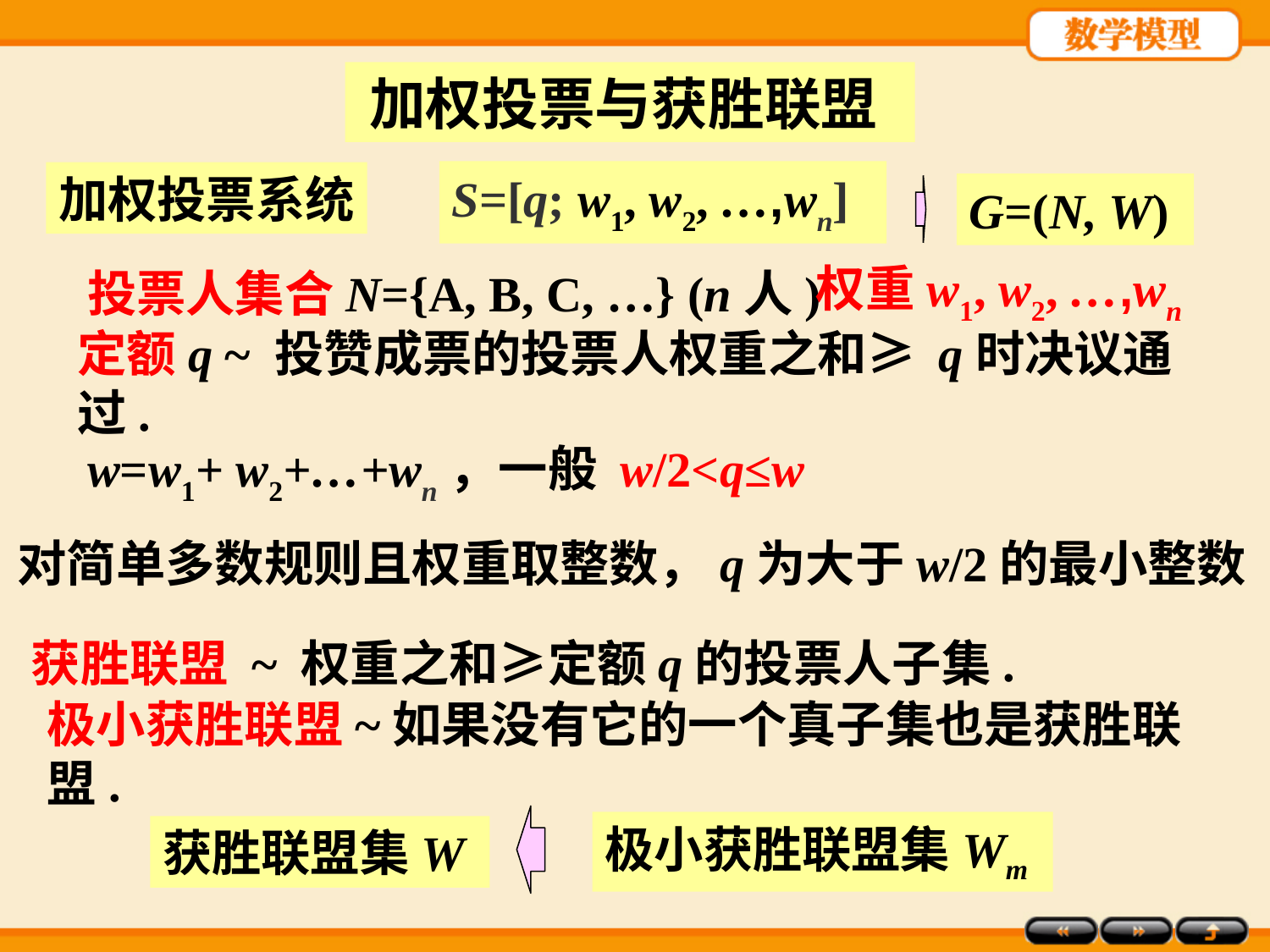

加权投票与获胜联盟
加权投票系统
S=[q; w1, w2, …,wn]
G=(N, W)

投票人集合N={A, B, C, …} (n人)
权重w1, w2, …,wn
定额q ~ 投赞成票的投票人权重之和≥ q时决议通过.
w=w1+ w2+…+wn，一般 w/2<q≤w
对简单多数规则且权重取整数，q为大于w/2的最小整数
获胜联盟 ~ 权重之和≥定额q的投票人子集.
极小获胜联盟~如果没有它的一个真子集也是获胜联盟.

获胜联盟集W
极小获胜联盟集Wm